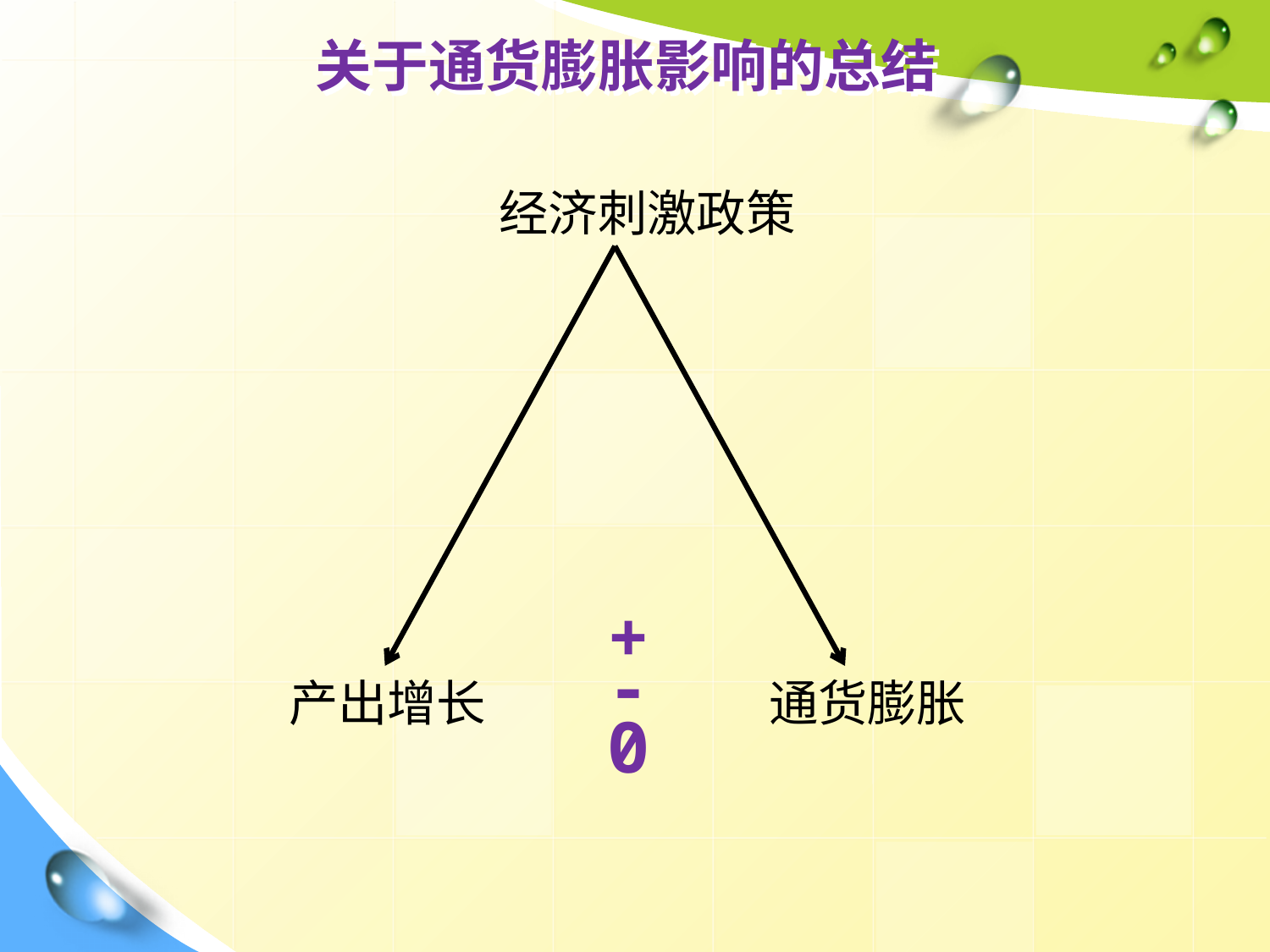

# 关于通货膨胀影响的总结
经济刺激政策
+
-
产出增长
通货膨胀
0